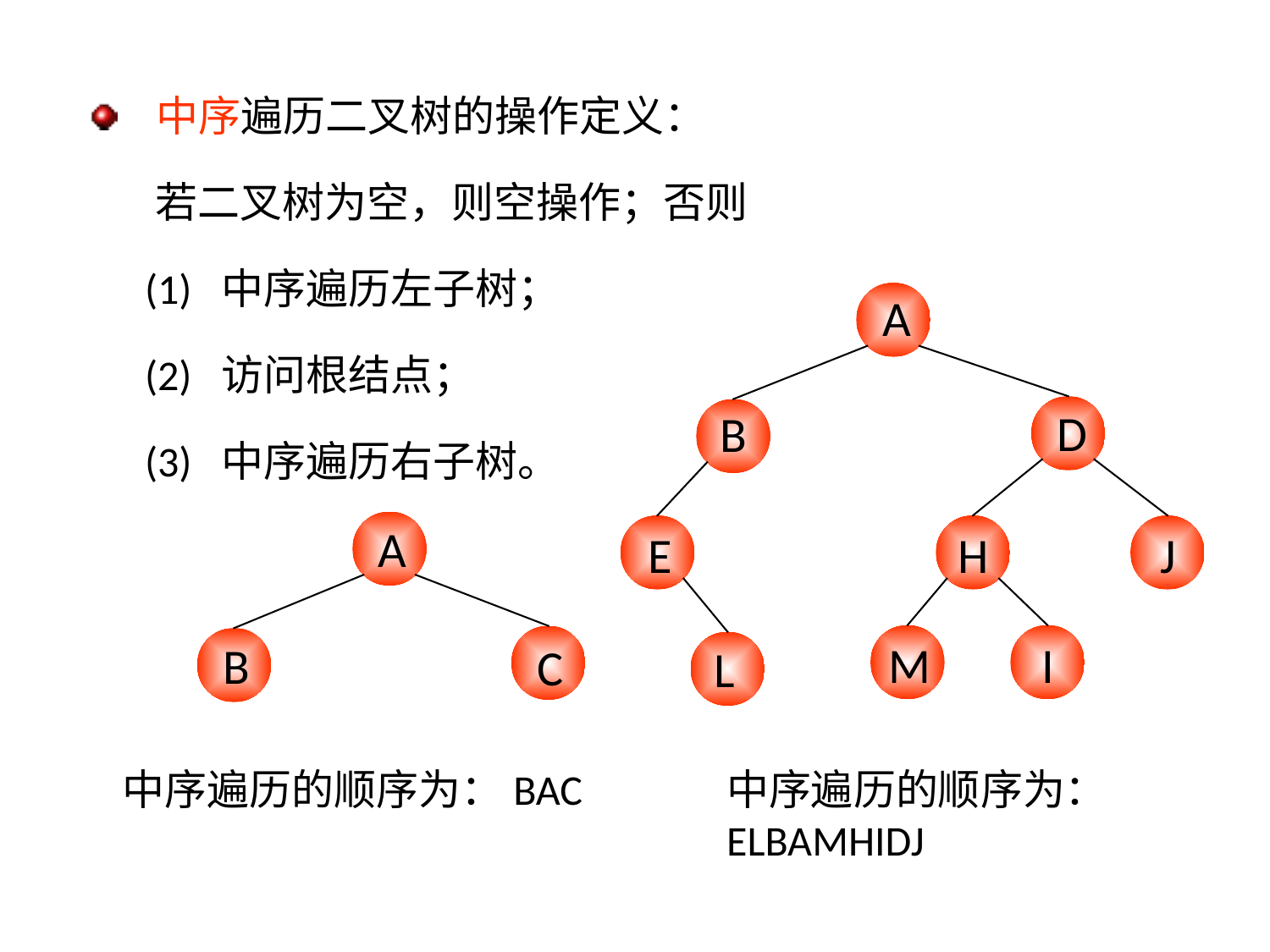

中序遍历二叉树的操作定义：
      若二叉树为空，则空操作；否则
      (1)  中序遍历左子树；
      (2)  访问根结点；
      (3)  中序遍历右子树。
A

D

B

E
H
J

 M
 I
L

A

B
C
中序遍历的顺序为：BAC
中序遍历的顺序为：
ELBAMHIDJ